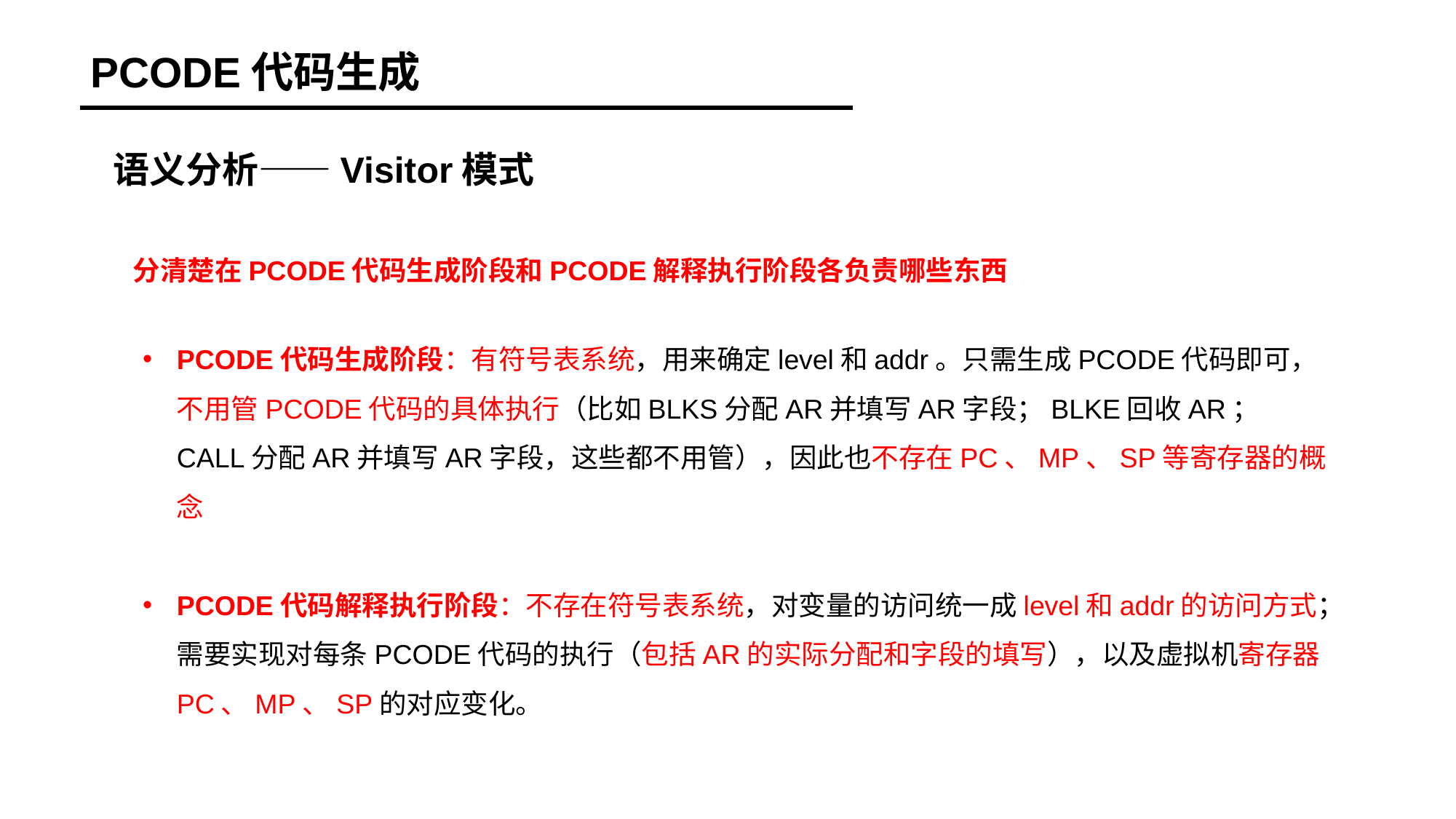

PCODE代码生成
语义分析——Visitor模式
分清楚在PCODE代码生成阶段和PCODE解释执行阶段各负责哪些东西
PCODE代码生成阶段：有符号表系统，用来确定level和addr。只需生成PCODE代码即可，不用管PCODE代码的具体执行（比如BLKS分配AR并填写AR字段；BLKE回收AR；CALL分配AR并填写AR字段，这些都不用管），因此也不存在PC、MP、SP等寄存器的概念

PCODE代码解释执行阶段：不存在符号表系统，对变量的访问统一成level和addr的访问方式；需要实现对每条PCODE代码的执行（包括AR的实际分配和字段的填写），以及虚拟机寄存器PC、MP、SP的对应变化。